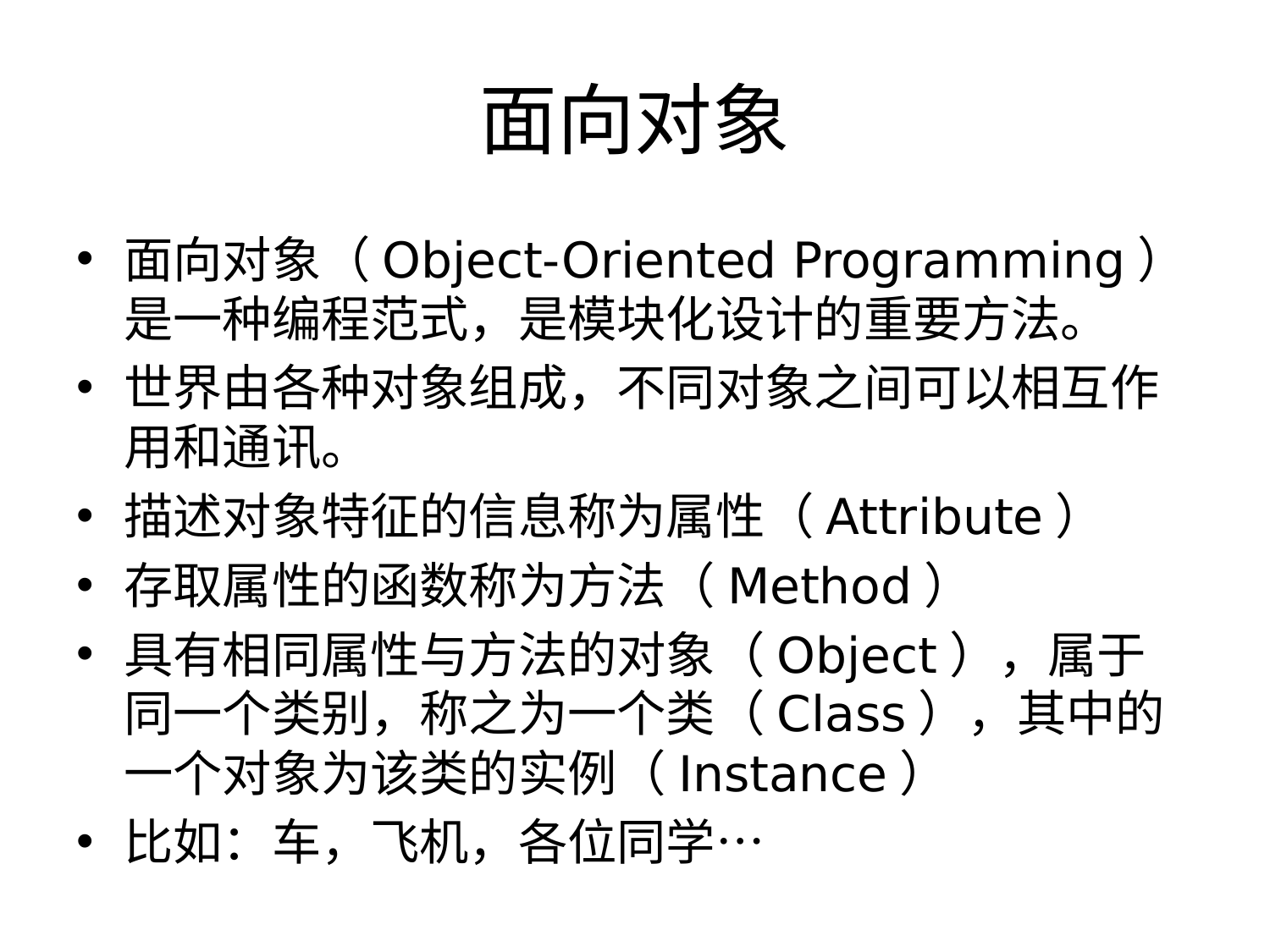

# 面向对象
面向对象（Object-Oriented Programming）是一种编程范式，是模块化设计的重要方法。
世界由各种对象组成，不同对象之间可以相互作用和通讯。
描述对象特征的信息称为属性（Attribute）
存取属性的函数称为方法（Method）
具有相同属性与方法的对象（Object），属于同一个类别，称之为一个类（Class），其中的一个对象为该类的实例（Instance）
比如：车，飞机，各位同学…